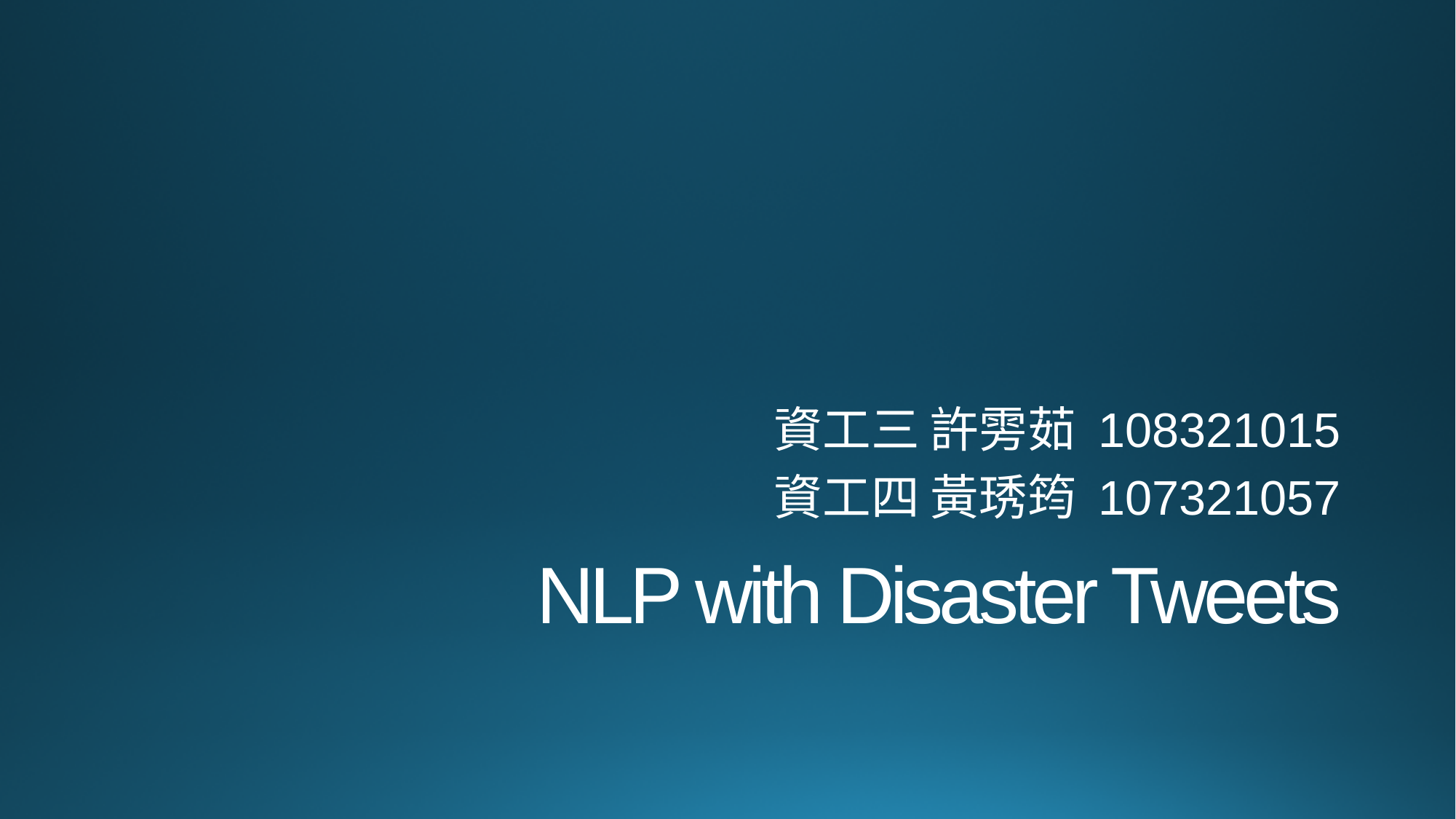

資工三 許雱茹 108321015
資工四 黃琇筠 107321057
# NLP with Disaster Tweets